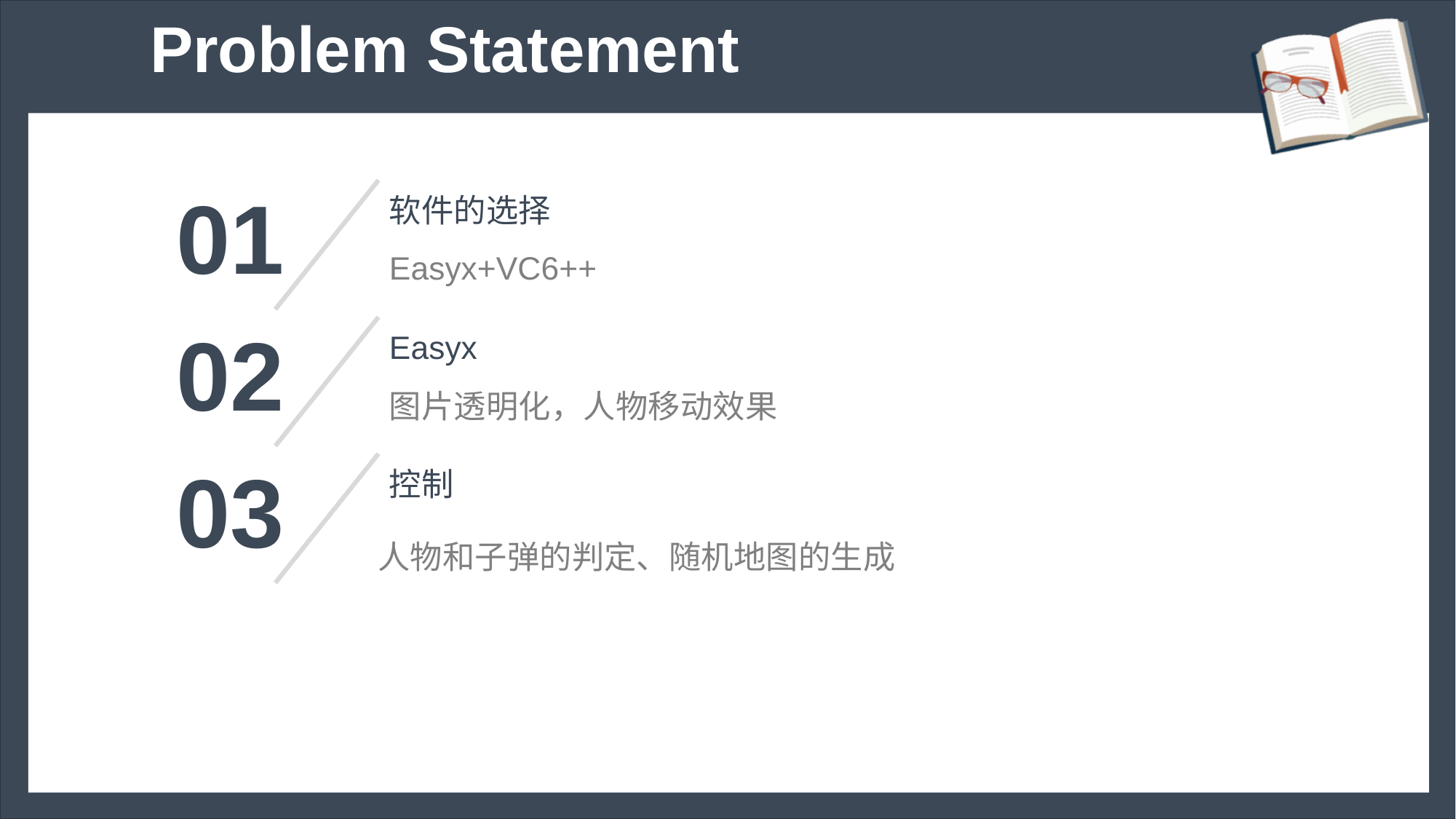

# Problem Statement
01
软件的选择
Easyx+VC6++
02
Easyx
图片透明化，人物移动效果
人物和子弹的判定、随机地图的生成
03
控制